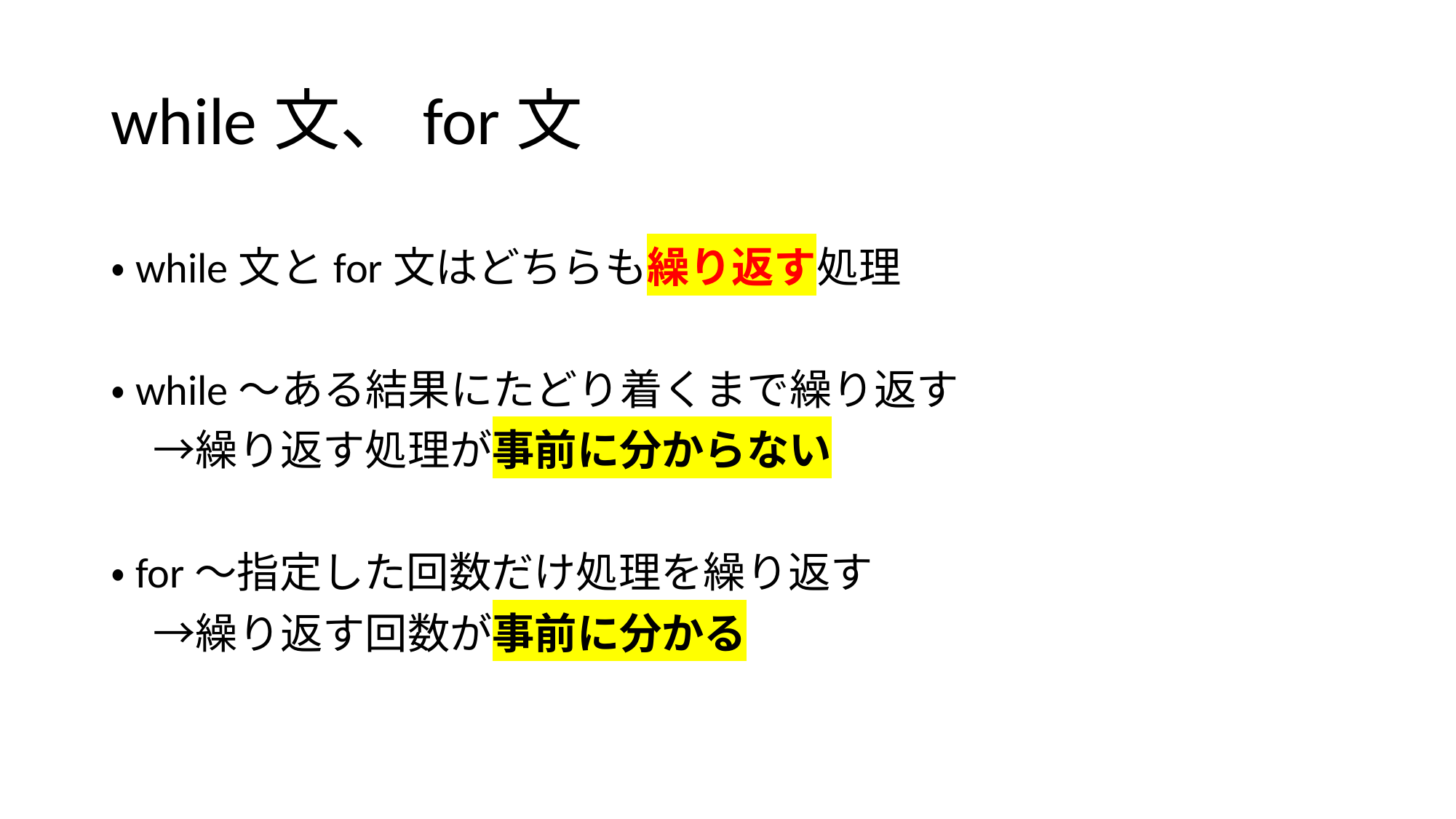

# while文、for文
・while文とfor文はどちらも繰り返す処理

・while～ある結果にたどり着くまで繰り返す
　→繰り返す処理が事前に分からない

・for～指定した回数だけ処理を繰り返す
　→繰り返す回数が事前に分かる